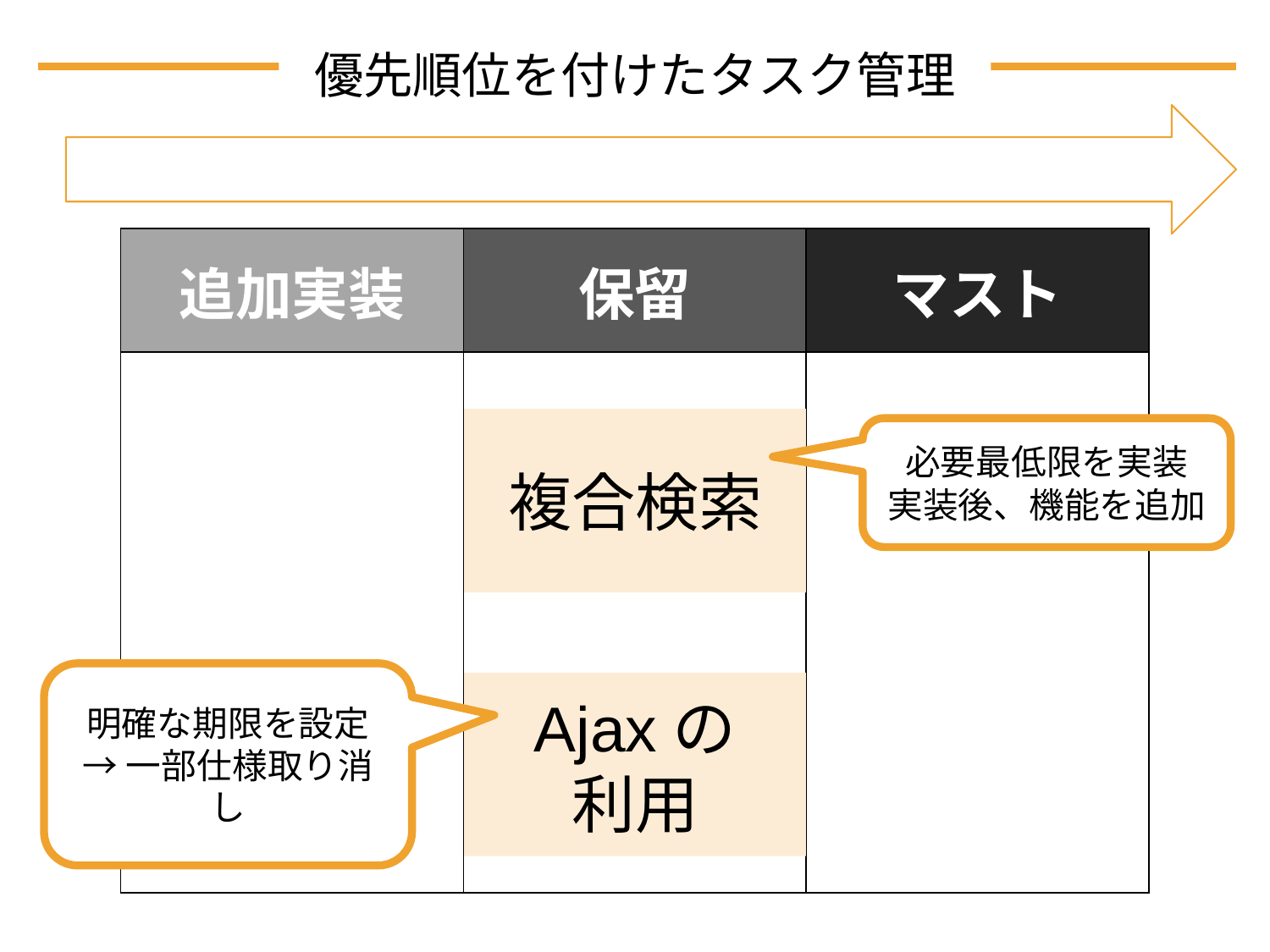

優先順位を付けたタスク管理

| 追加実装 | 保留 | マスト |
| --- | --- | --- |
|  |  |  |
複合検索
必要最低限を実装
実装後、機能を追加
明確な期限を設定
→一部仕様取り消し
Ajaxの
利用